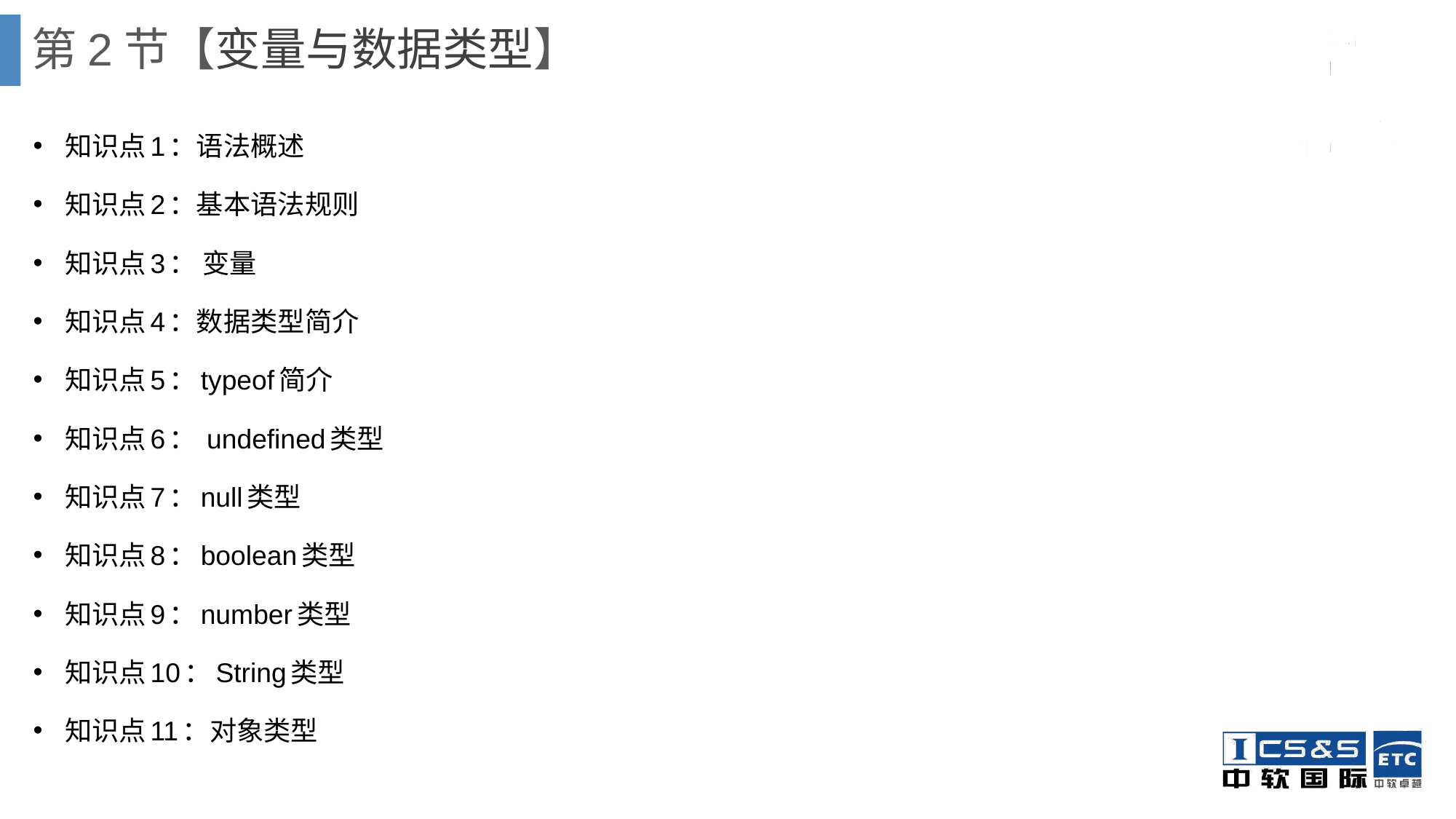

# 第2节【变量与数据类型】
知识点1：语法概述
知识点2：基本语法规则
知识点3： 变量
知识点4：数据类型简介
知识点5：typeof简介
知识点6： undefined类型
知识点7：null类型
知识点8：boolean类型
知识点9：number类型
知识点10：String类型
知识点11：对象类型